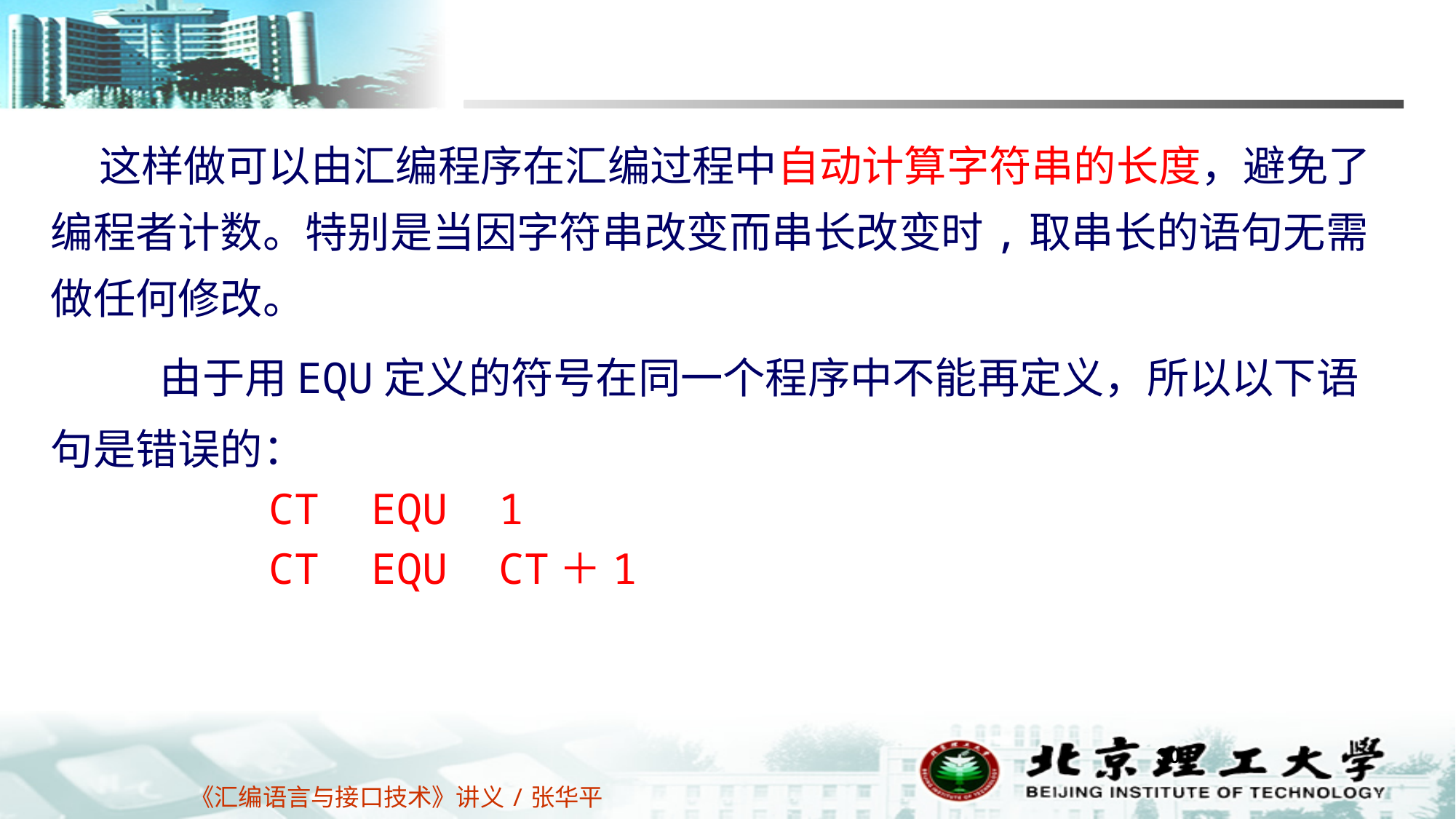

这样做可以由汇编程序在汇编过程中自动计算字符串的长度，避免了编程者计数。特别是当因字符串改变而串长改变时,取串长的语句无需做任何修改。
	由于用EQU定义的符号在同一个程序中不能再定义，所以以下语句是错误的：
		CT  EQU  1
		CT  EQU  CT＋1
30